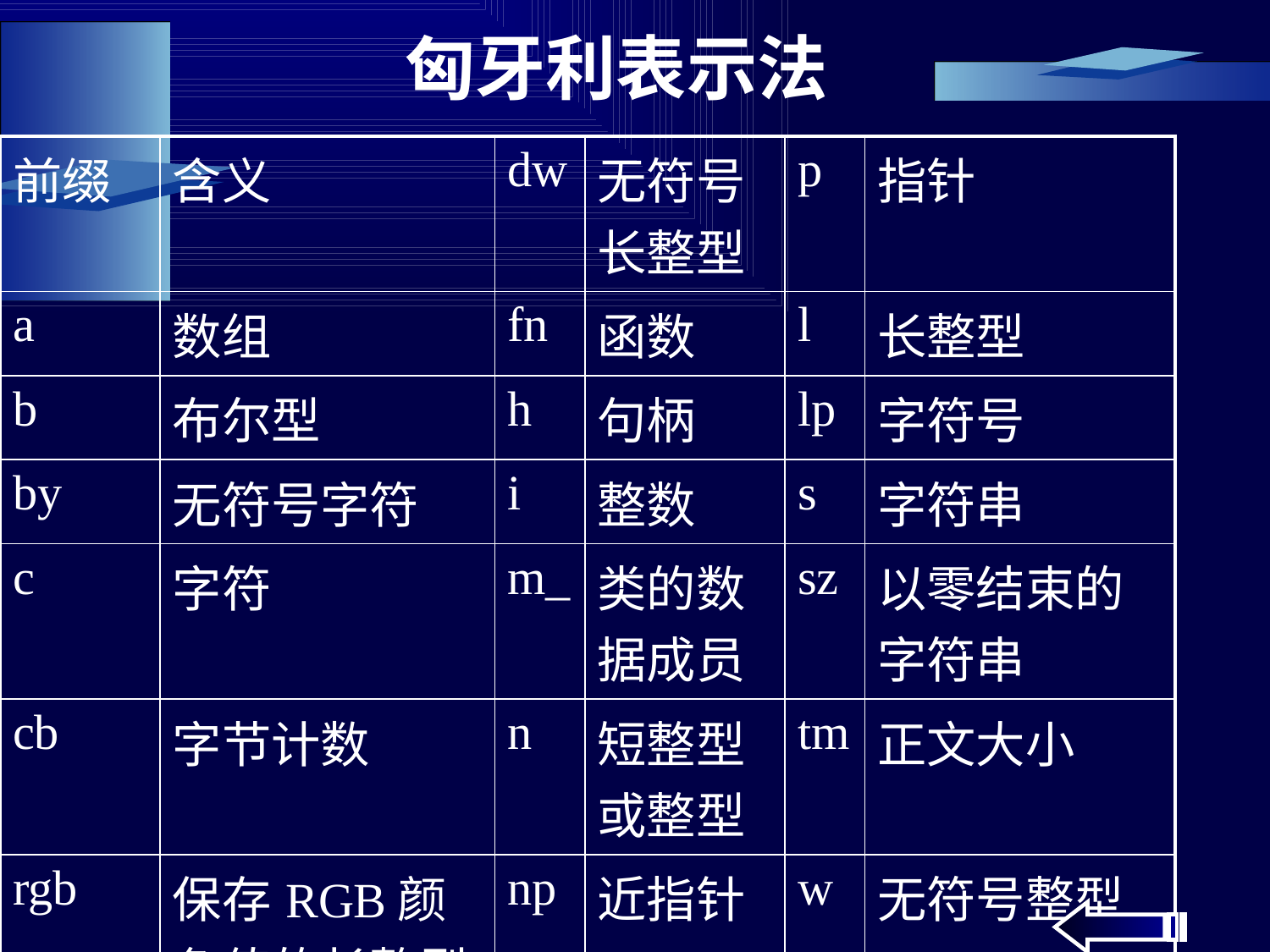

# 匈牙利表示法
| 前缀 | 含义 | dw | 无符号长整型 | p | 指针 |
| --- | --- | --- | --- | --- | --- |
| a | 数组 | fn | 函数 | l | 长整型 |
| b | 布尔型 | h | 句柄 | lp | 字符号 |
| by | 无符号字符 | i | 整数 | s | 字符串 |
| c | 字符 | m\_ | 类的数据成员 | sz | 以零结束的字符串 |
| cb | 字节计数 | n | 短整型或整型 | tm | 正文大小 |
| rgb | 保存RGB颜色值的长整型 | np | 近指针 | w | 无符号整型 |